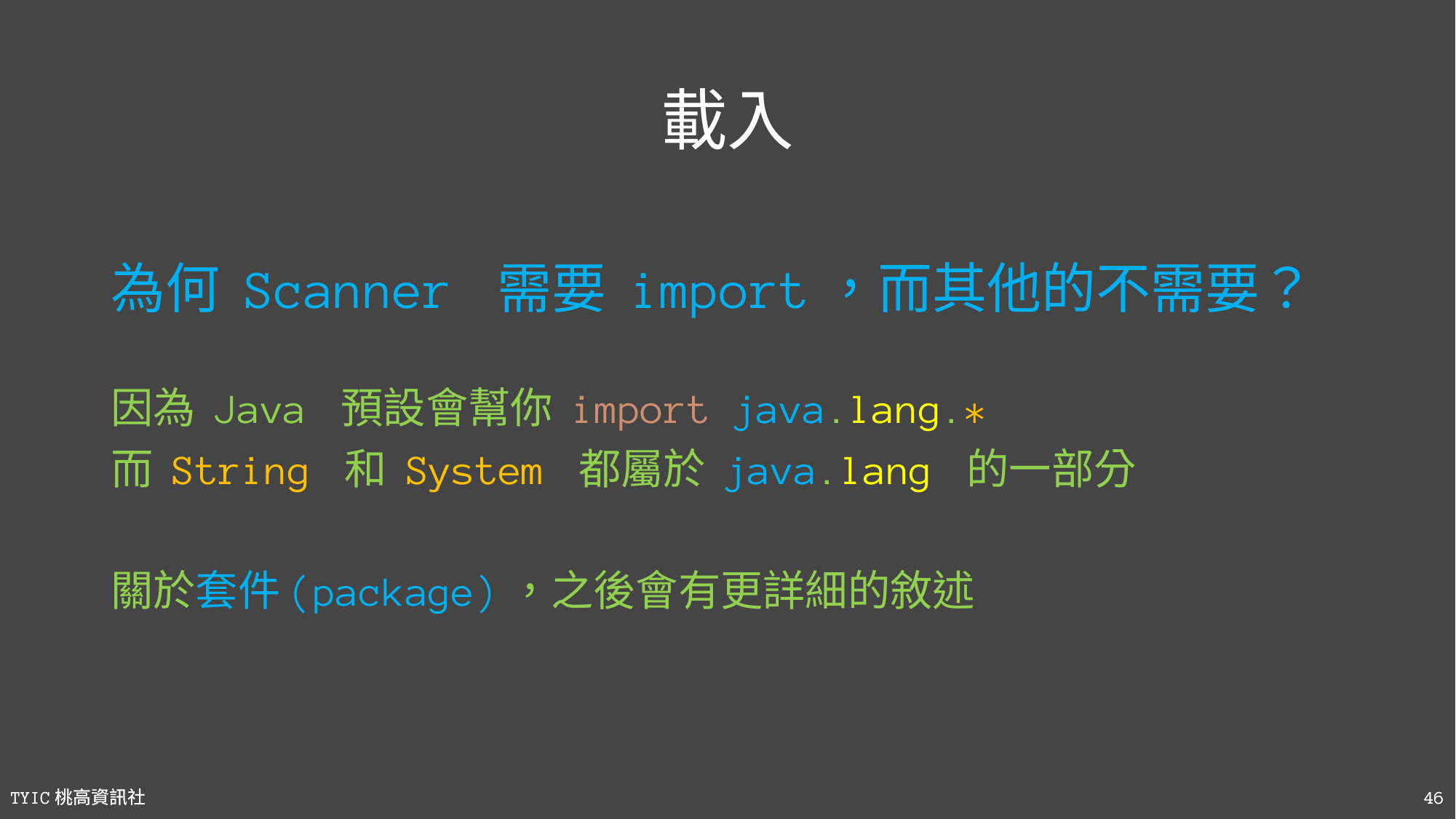

# 載入
為何 Scanner 需要 import，而其他的不需要？
因為 Java 預設會幫你 import java.lang.*
而 String 和 System 都屬於 java.lang 的一部分

關於套件(package)，之後會有更詳細的敘述